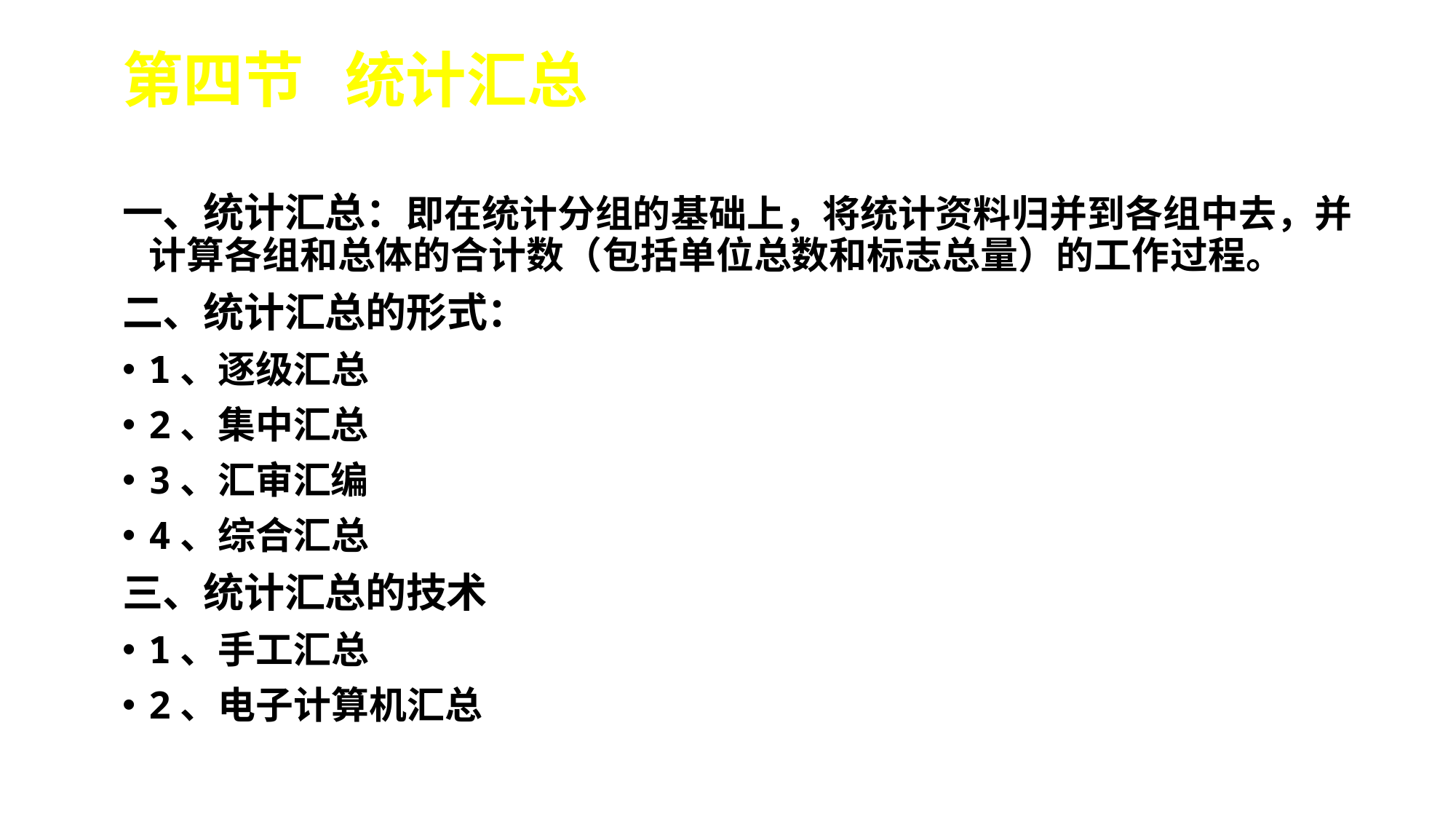

# 第四节   统计汇总
一、统计汇总：即在统计分组的基础上，将统计资料归并到各组中去，并计算各组和总体的合计数（包括单位总数和标志总量）的工作过程。
二、统计汇总的形式：
1、逐级汇总
2、集中汇总
3、汇审汇编
4、综合汇总
三、统计汇总的技术
1、手工汇总
2、电子计算机汇总